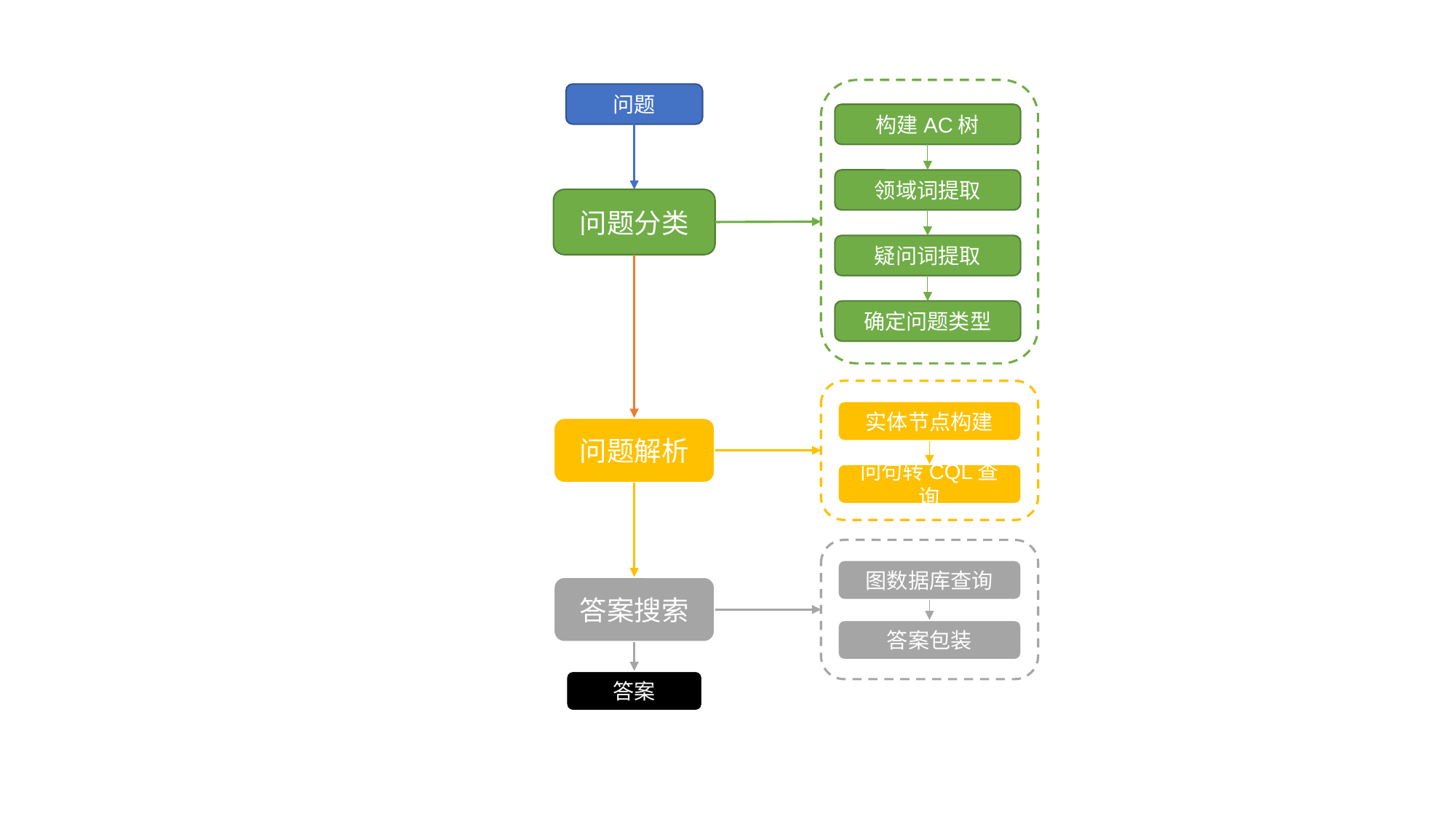

问题
构建AC树
领域词提取
问题分类
疑问词提取
确定问题类型

实体节点构建
问题解析
问句转CQL查询

图数据库查询
答案搜索
答案包装
答案